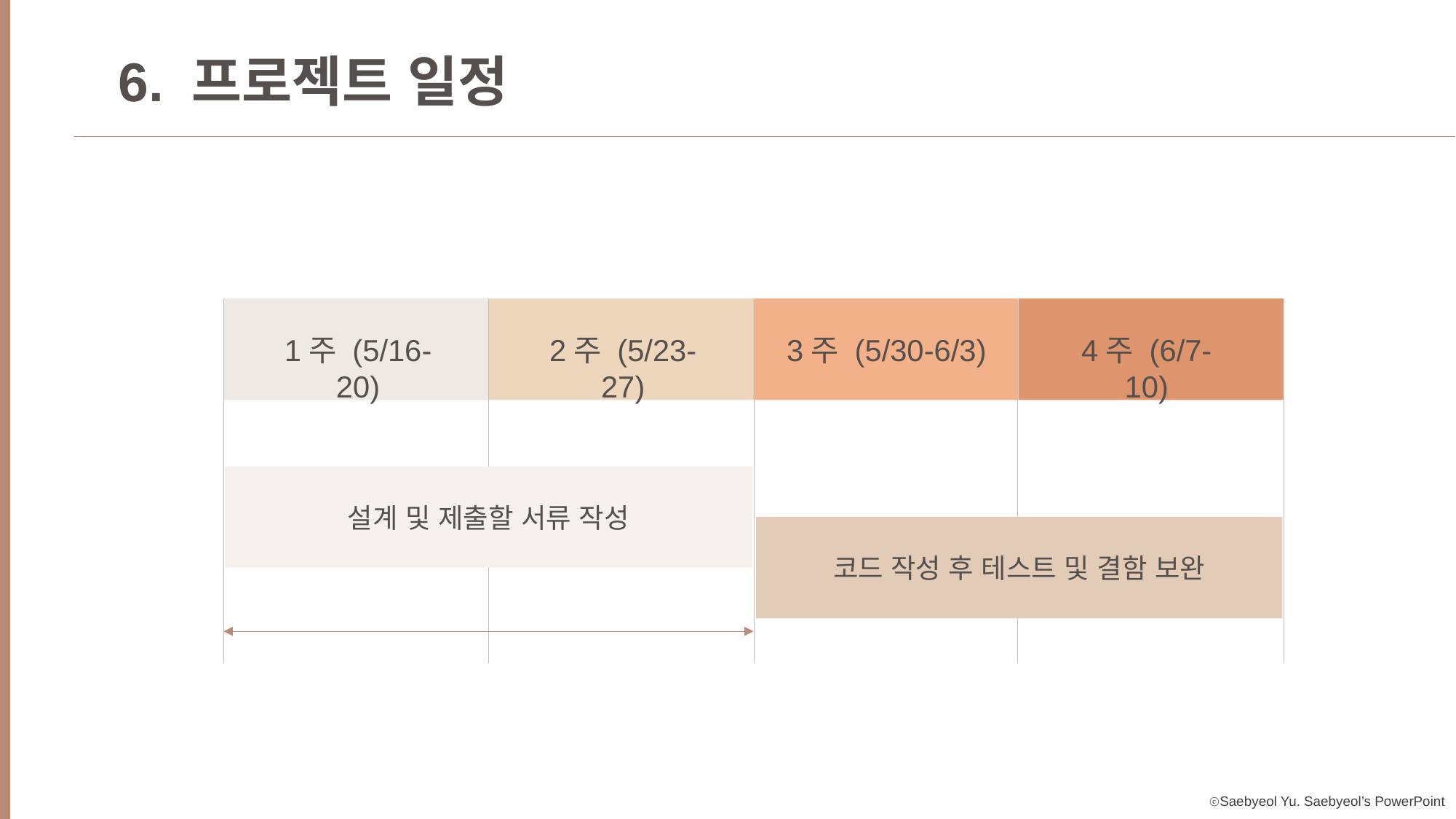

6. 프로젝트 일정

1주 (5/16-20)
2주 (5/23-27)
3주 (5/30-6/3)
4주 (6/7-10)
설계 및 제출할 서류 작성
코드 작성 후 테스트 및 결함 보완